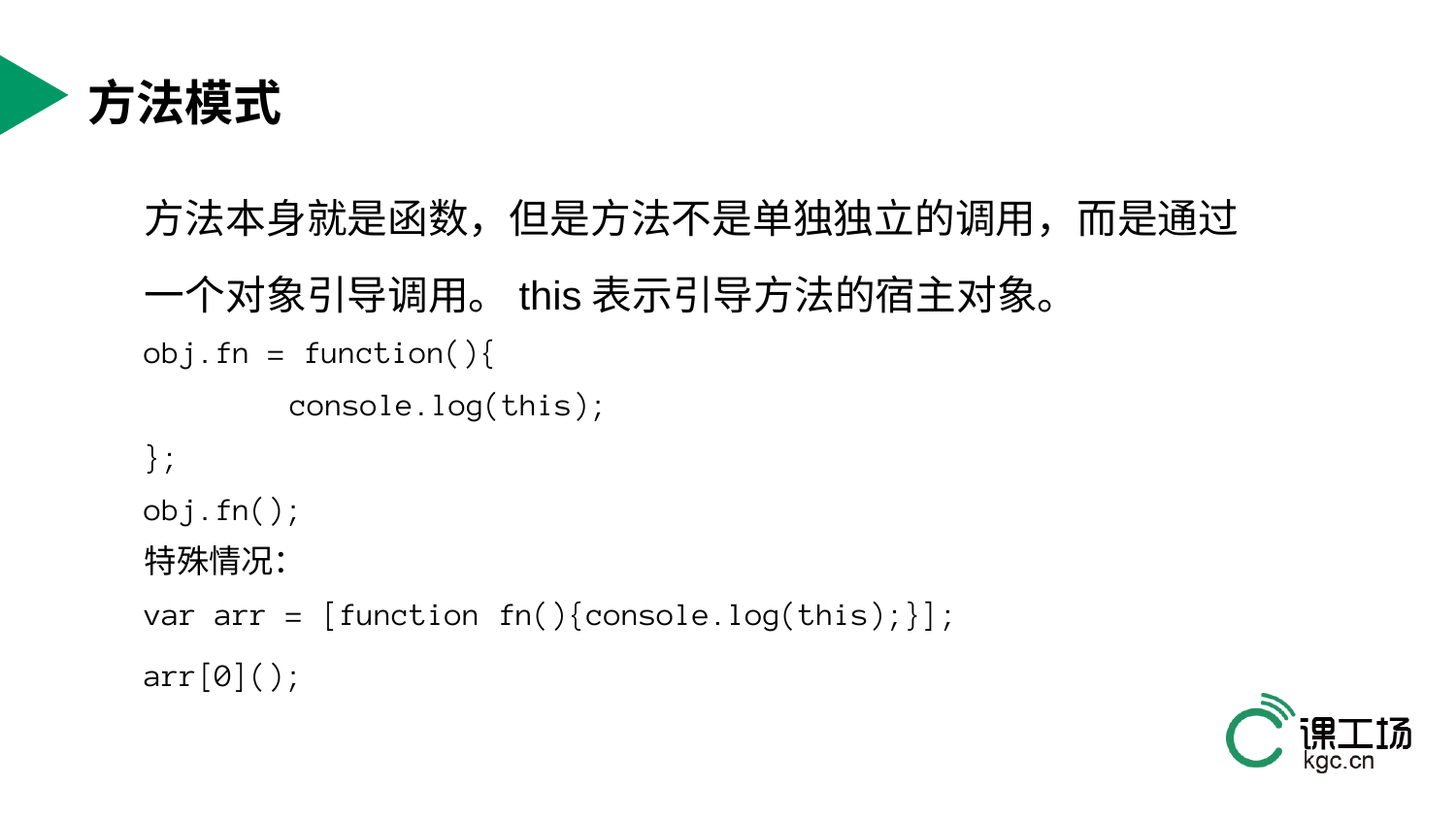

# 方法模式
方法本身就是函数，但是方法不是单独独立的调用，而是通过一个对象引导调用。this表示引导方法的宿主对象。
obj.fn = function(){
	console.log(this);
};
obj.fn();
特殊情况：
var arr = [function fn(){console.log(this);}];
arr[0]();